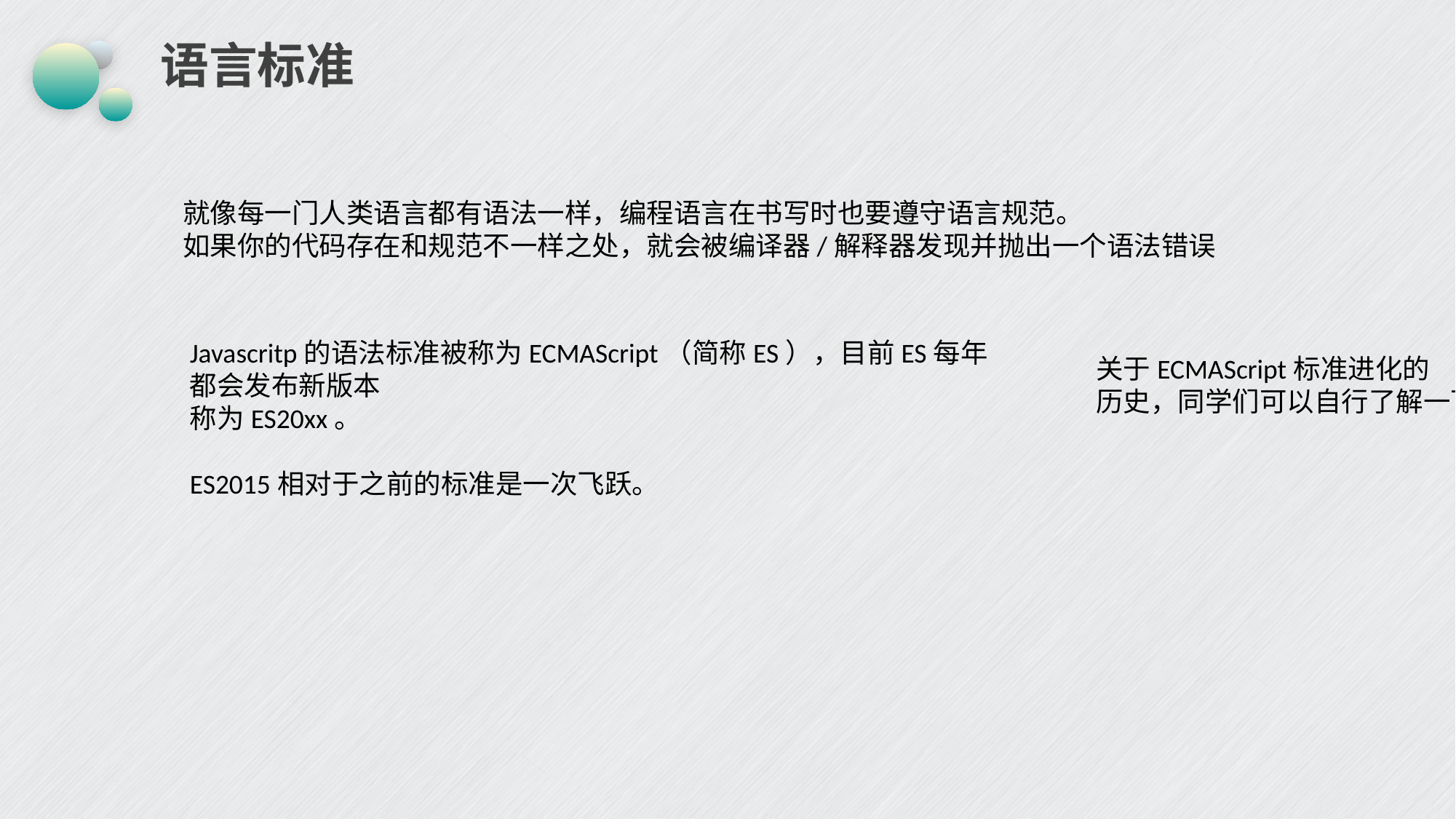

# 语言标准

就像每一门人类语言都有语法一样，编程语言在书写时也要遵守语言规范。
如果你的代码存在和规范不一样之处，就会被编译器/解释器发现并抛出一个语法错误
Javascritp的语法标准被称为ECMAScript（简称ES），目前ES每年都会发布新版本
称为ES20xx。

ES2015相对于之前的标准是一次飞跃。
关于ECMAScript标准进化的
历史，同学们可以自行了解一下